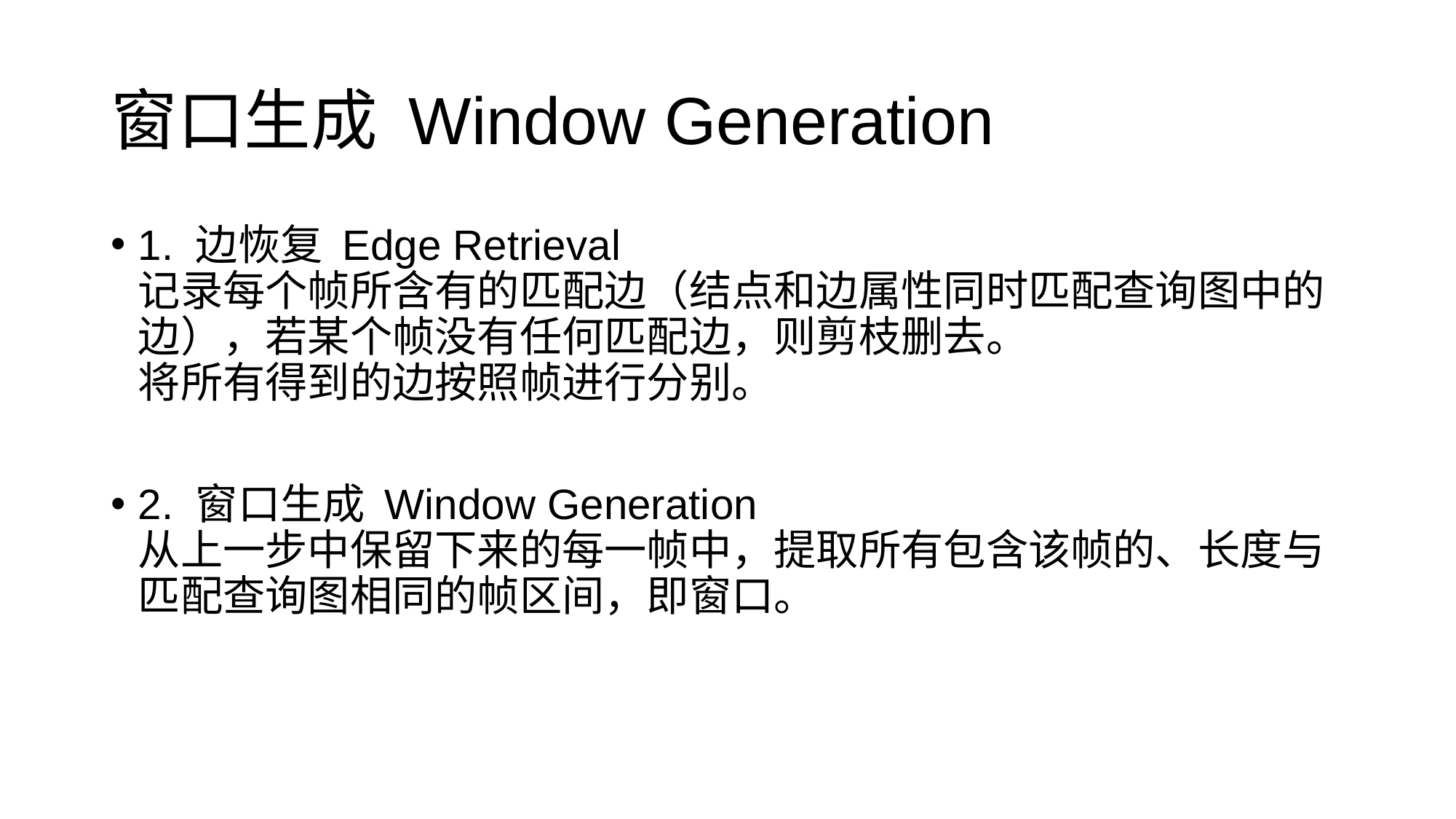

# 窗口生成 Window Generation
1. 边恢复 Edge Retrieval
记录每个帧所含有的匹配边（结点和边属性同时匹配查询图中的边），若某个帧没有任何匹配边，则剪枝删去。
将所有得到的边按照帧进行分别。

2. 窗口生成 Window Generation
从上一步中保留下来的每一帧中，提取所有包含该帧的、长度与匹配查询图相同的帧区间，即窗口。